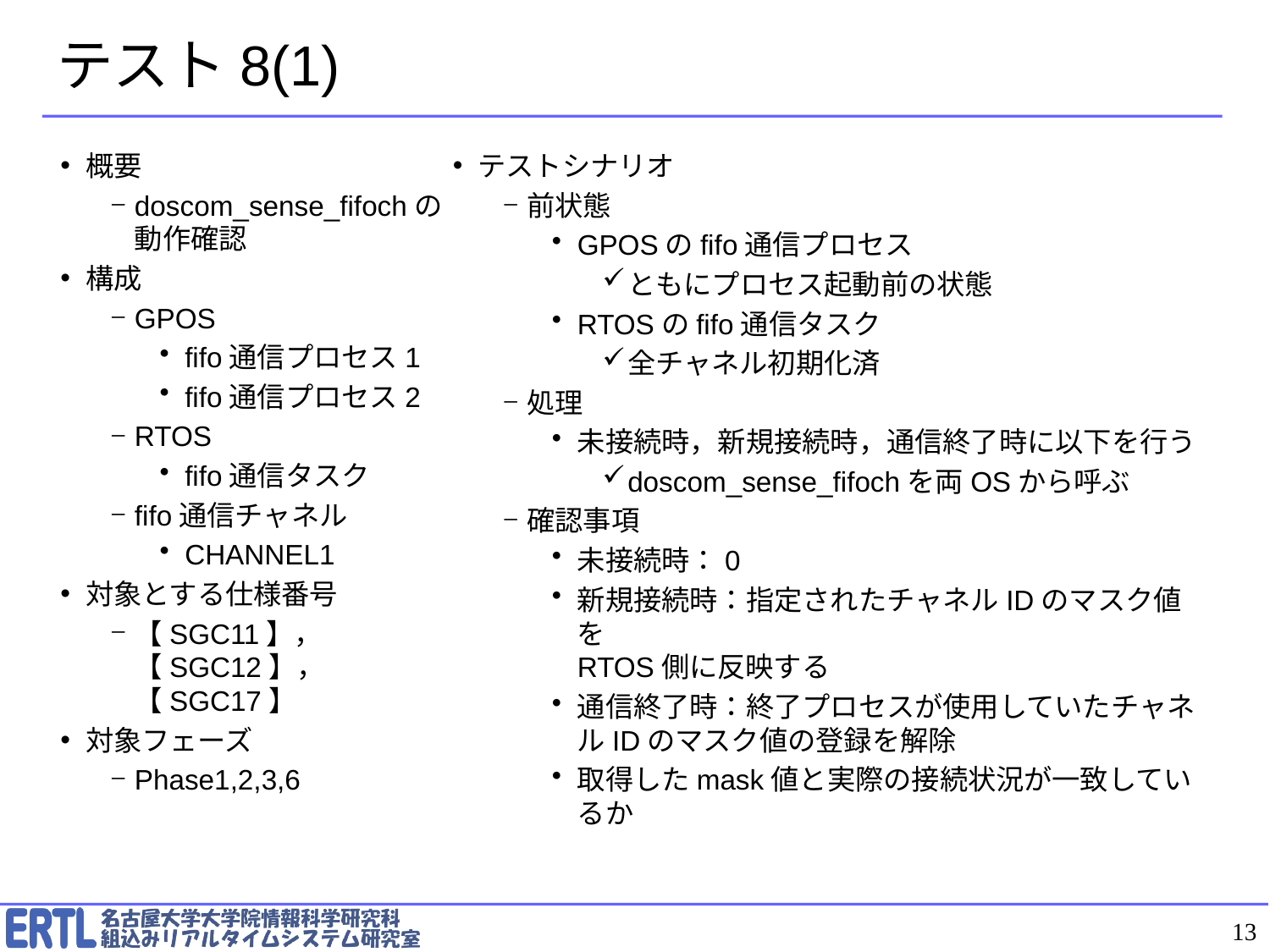

# テスト8(1)
概要
doscom_sense_fifochの動作確認
構成
GPOS
fifo通信プロセス1
fifo通信プロセス2
RTOS
fifo通信タスク
fifo通信チャネル
CHANNEL1
対象とする仕様番号
【SGC11】，【SGC12】，【SGC17】
対象フェーズ
Phase1,2,3,6
テストシナリオ
前状態
GPOSのfifo通信プロセス
ともにプロセス起動前の状態
RTOSのfifo通信タスク
全チャネル初期化済
処理
未接続時，新規接続時，通信終了時に以下を行う
doscom_sense_fifochを両OSから呼ぶ
確認事項
未接続時：0
新規接続時：指定されたチャネルIDのマスク値を
RTOS側に反映する
通信終了時：終了プロセスが使用していたチャネルIDのマスク値の登録を解除
取得したmask値と実際の接続状況が一致しているか
13